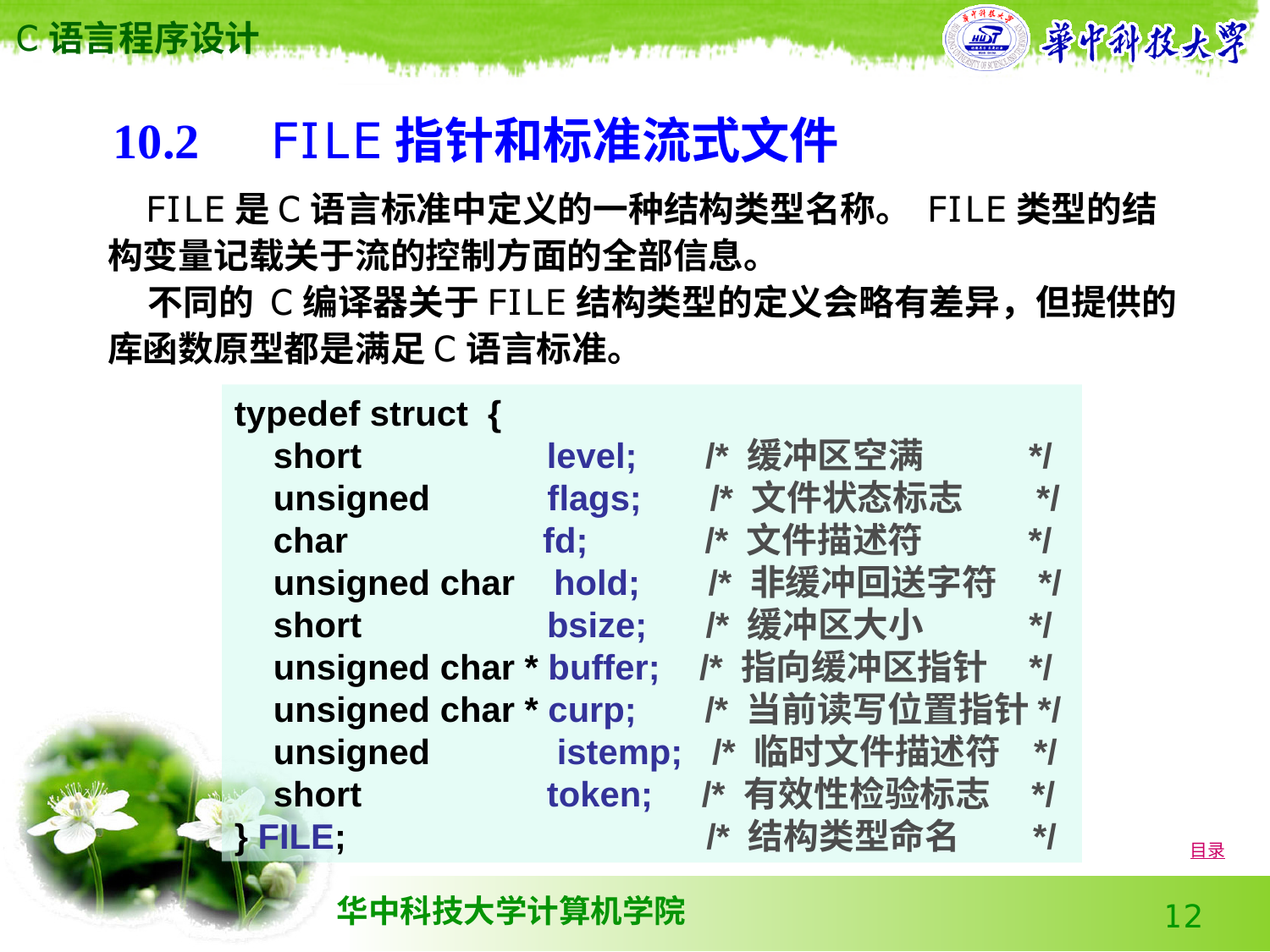

10.2　FILE指针和标准流式文件
    FILE是C语言标准中定义的一种结构类型名称。 FILE类型的结构变量记载关于流的控制方面的全部信息。
    不同的 C编译器关于FILE结构类型的定义会略有差异，但提供的库函数原型都是满足C语言标准。
typedef struct  {
    short                   level;       /* 缓冲区空满            */
    unsigned            flags;       /* 文件状态标志        */
    char                    fd;            /* 文件描述符            */
    unsigned char    hold;        /* 非缓冲回送字符    */
    short                   bsize;       /* 缓冲区大小            */
    unsigned char * buffer;    /* 指向缓冲区指针    */
    unsigned char * curp;       /* 当前读写位置指针*/
    unsigned             istemp;   /* 临时文件描述符   */
    short                   token;     /* 有效性检验标志    */
} FILE;                                     /* 结构类型命名        */

目录
12